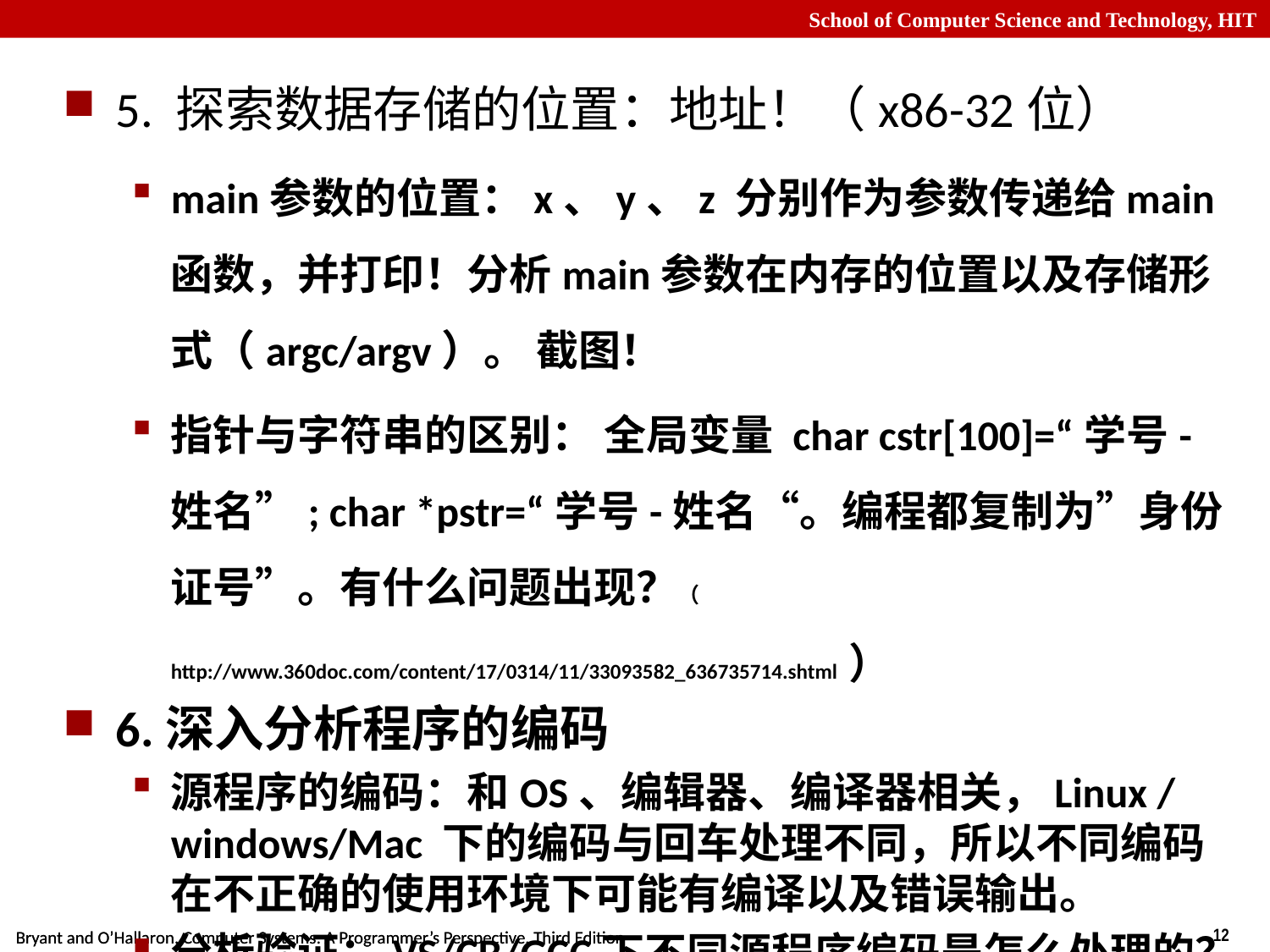

5. 探索数据存储的位置：地址！（x86-32位）
main参数的位置：x、y、z 分别作为参数传递给main函数，并打印！分析main参数在内存的位置以及存储形式（argc/argv）。 截图！
指针与字符串的区别： 全局变量 char cstr[100]=“学号-姓名”; char *pstr=“学号-姓名“。编程都复制为”身份证号”。有什么问题出现？（ http://www.360doc.com/content/17/0314/11/33093582_636735714.shtml ）
6.深入分析程序的编码
源程序的编码：和OS、编辑器、编译器相关，Linux / windows/Mac 下的编码与回车处理不同，所以不同编码在不正确的使用环境下可能有编译以及错误输出。
分析验证：VS/CB/GCC下不同源程序编码是怎么处理的？